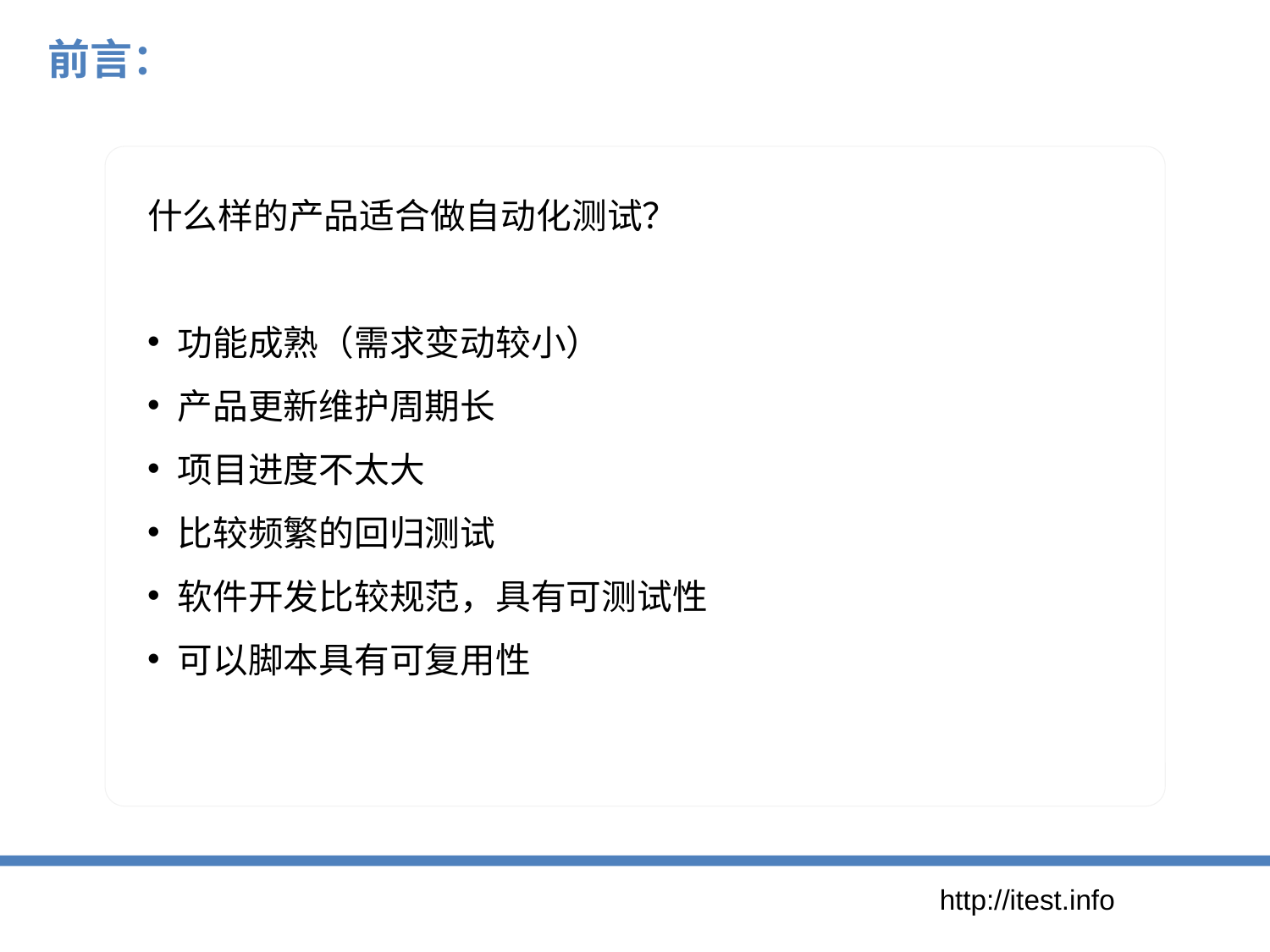

前言：

什么样的产品适合做自动化测试？

功能成熟（需求变动较小）
产品更新维护周期长
项目进度不太大
比较频繁的回归测试
软件开发比较规范，具有可测试性
可以脚本具有可复用性

http://itest.info